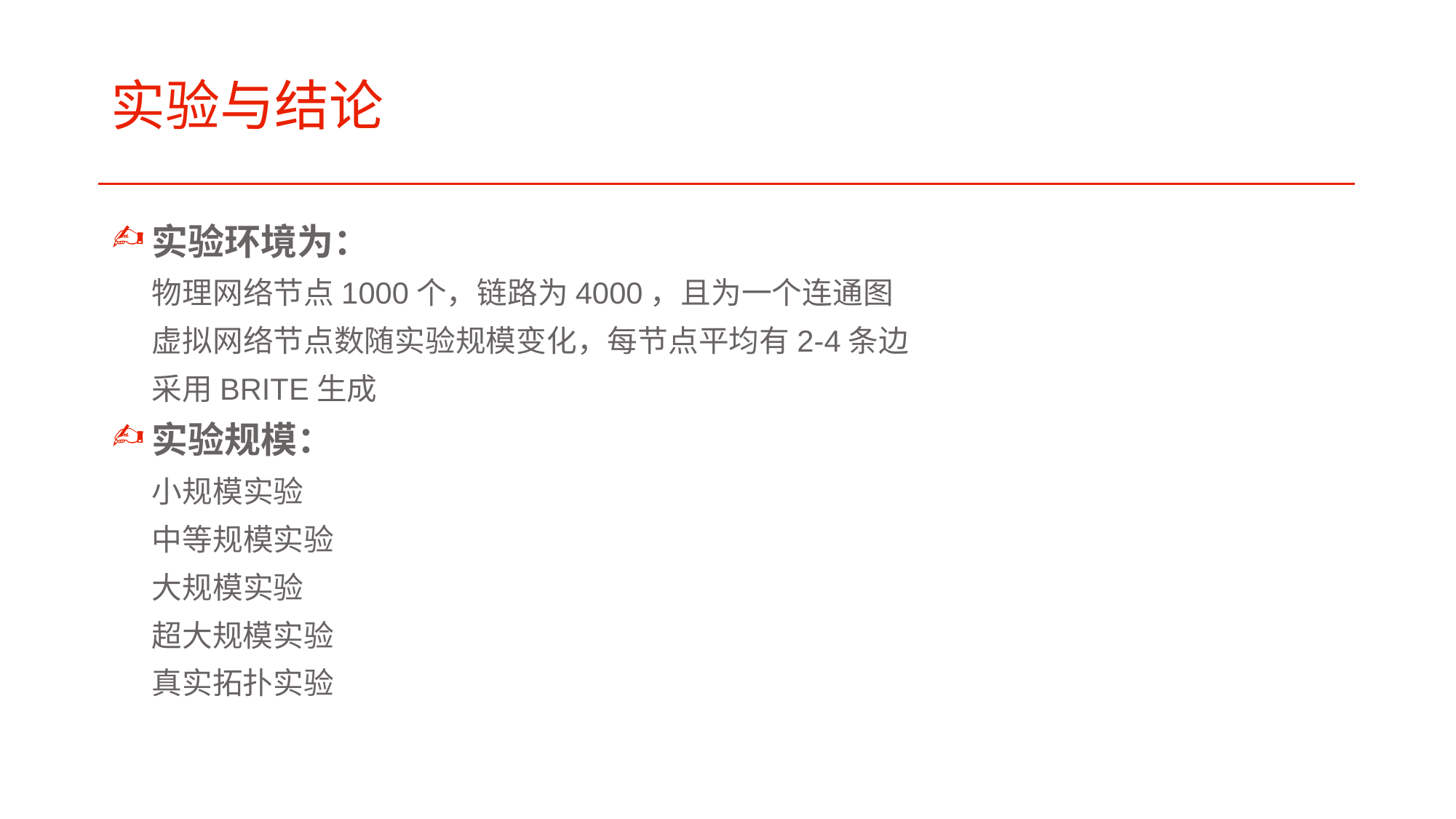

# 实验与结论
实验环境为：
     物理网络节点1000个，链路为4000，且为一个连通图
     虚拟网络节点数随实验规模变化，每节点平均有2-4条边
     采用BRITE生成
实验规模：
     小规模实验
     中等规模实验
     大规模实验
     超大规模实验
     真实拓扑实验